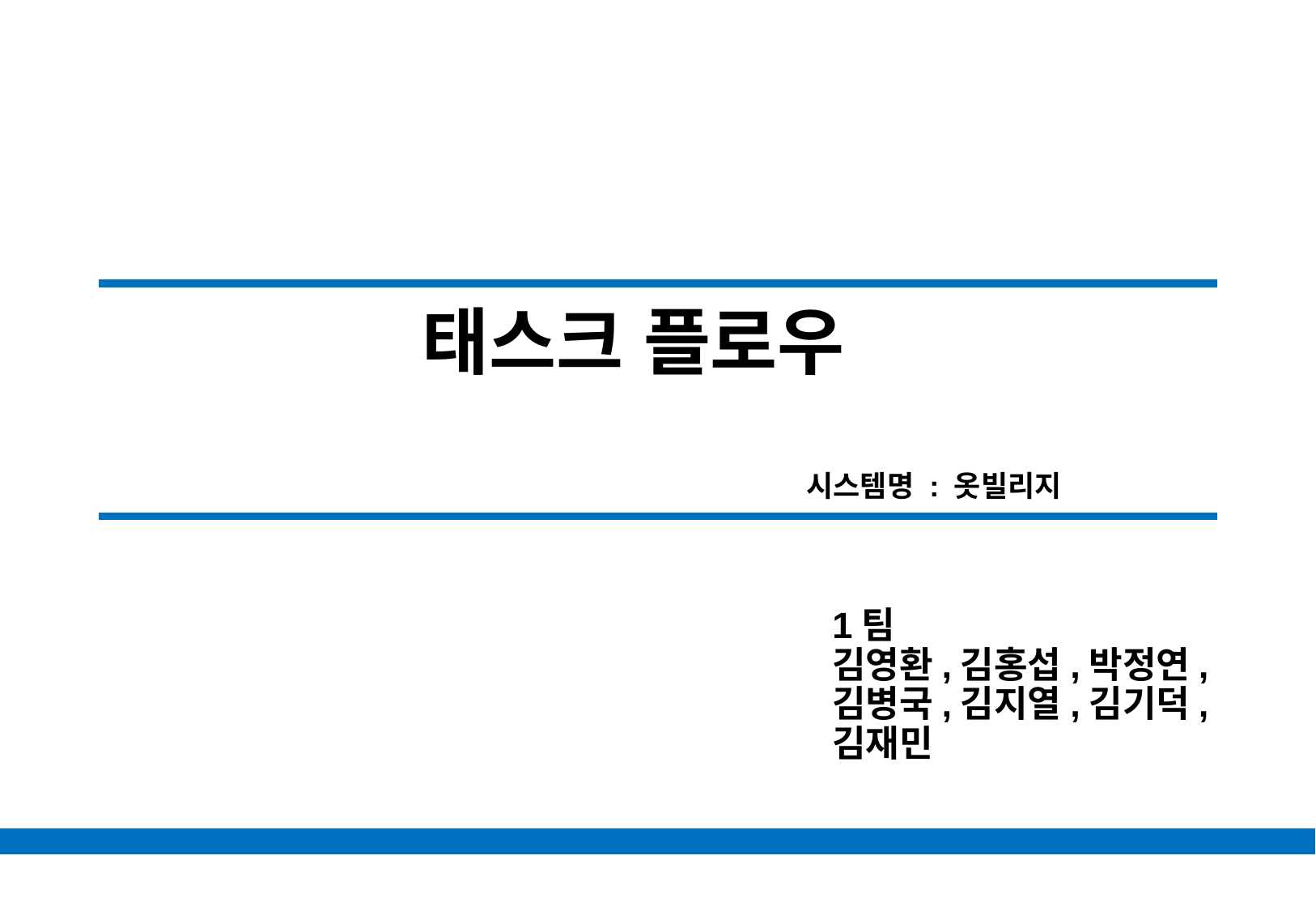

# 태스크 플로우
시스템명 : 옷빌리지
1팀
김영환,김홍섭,박정연,
김병국,김지열,김기덕,
김재민